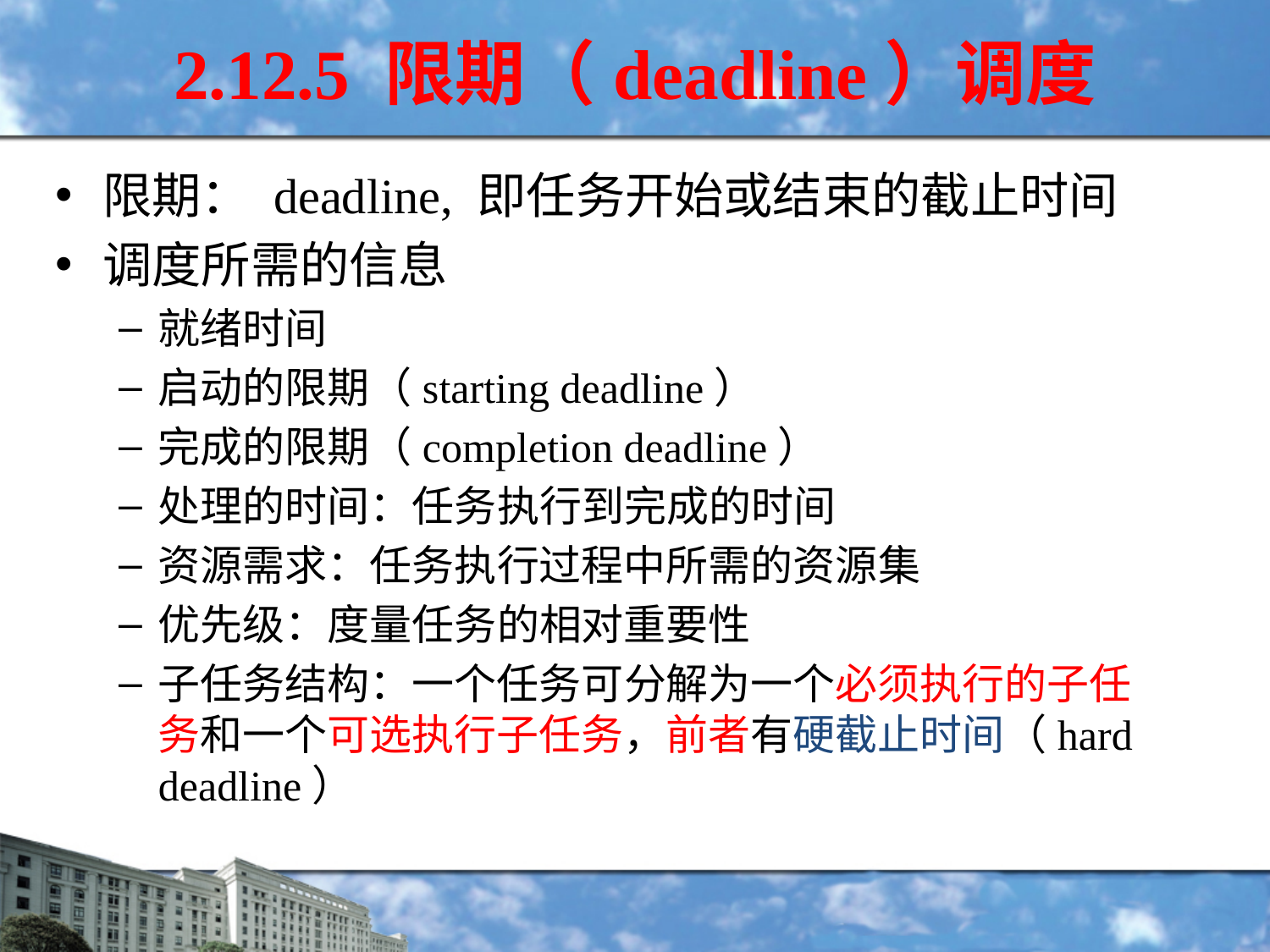

# 2.12.5 限期（deadline）调度
限期： deadline, 即任务开始或结束的截止时间
调度所需的信息
就绪时间
启动的限期（starting deadline）
完成的限期（completion deadline）
处理的时间：任务执行到完成的时间
资源需求：任务执行过程中所需的资源集
优先级：度量任务的相对重要性
子任务结构：一个任务可分解为一个必须执行的子任务和一个可选执行子任务，前者有硬截止时间（hard deadline）